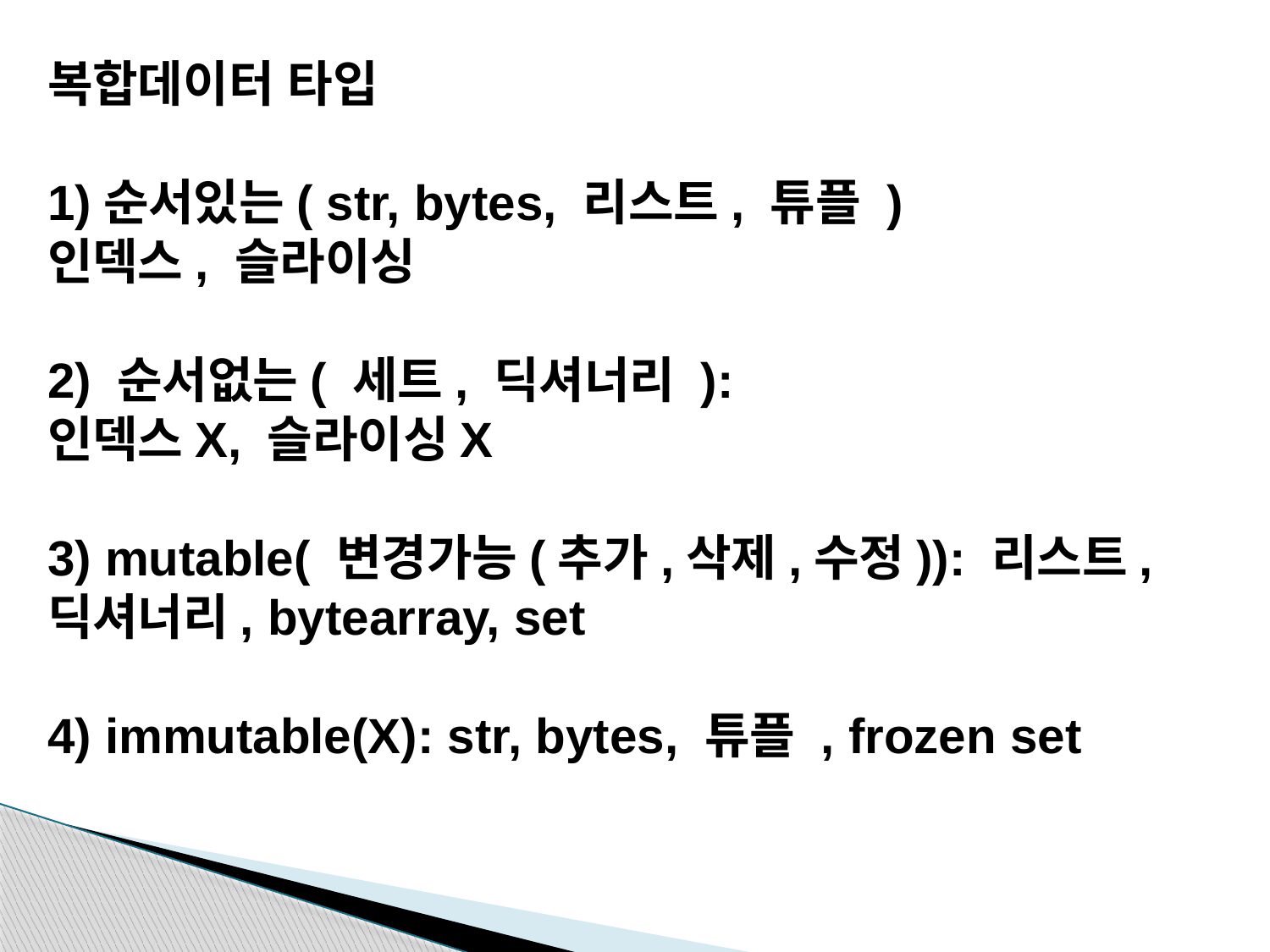

복합데이터 타입

1)순서있는( str, bytes, 리스트, 튜플 )
인덱스, 슬라이싱

2) 순서없는( 세트, 딕셔너리 ):
인덱스X, 슬라이싱X

3) mutable( 변경가능(추가,삭제,수정)): 리스트, 딕셔너리, bytearray, set

4) immutable(X): str, bytes, 튜플 , frozen set